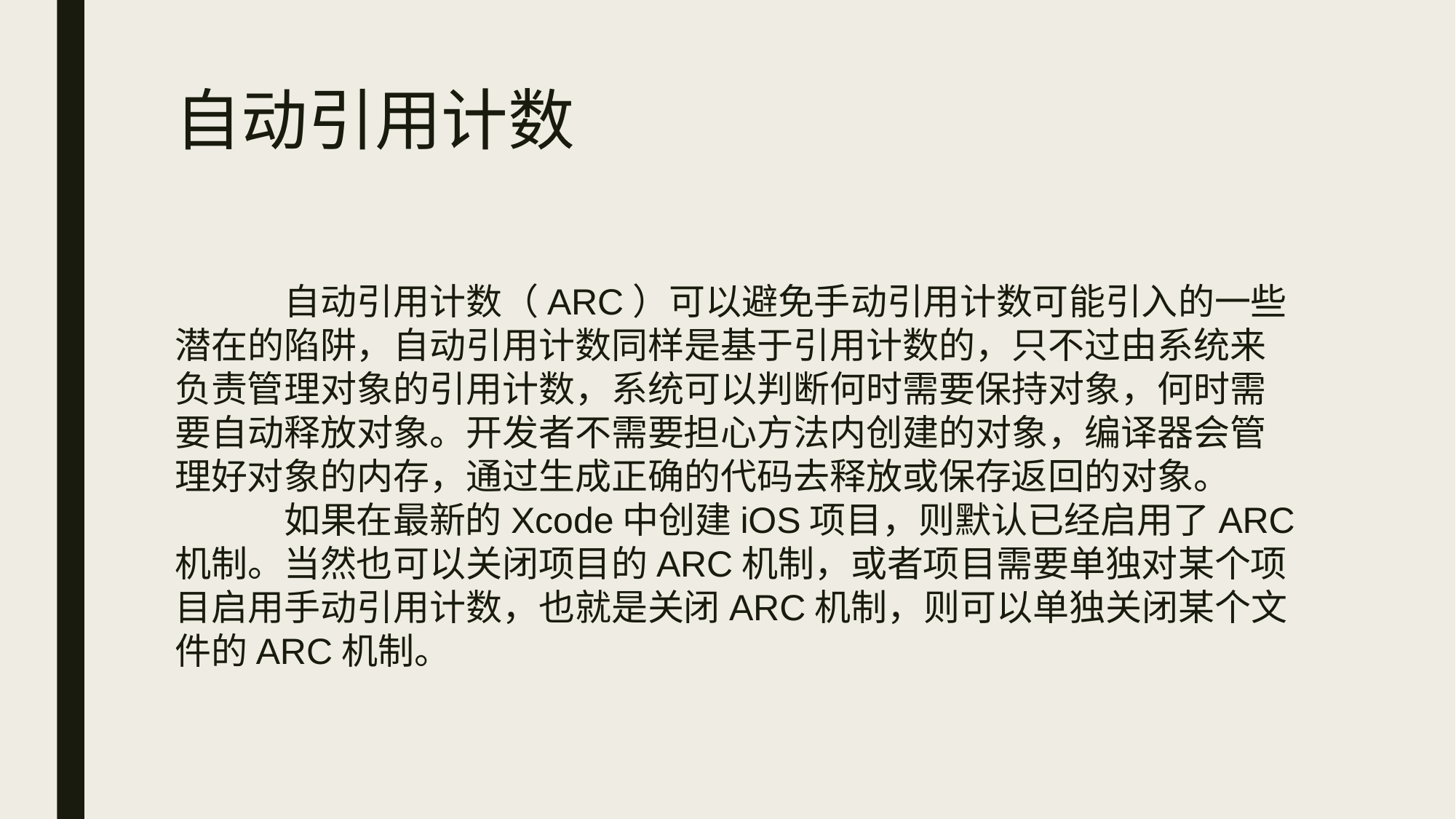

# 自动引用计数
	自动引用计数（ARC）可以避免手动引用计数可能引入的一些潜在的陷阱，自动引用计数同样是基于引用计数的，只不过由系统来负责管理对象的引用计数，系统可以判断何时需要保持对象，何时需要自动释放对象。开发者不需要担心方法内创建的对象，编译器会管理好对象的内存，通过生成正确的代码去释放或保存返回的对象。
	如果在最新的Xcode中创建iOS项目，则默认已经启用了ARC机制。当然也可以关闭项目的ARC机制，或者项目需要单独对某个项目启用手动引用计数，也就是关闭ARC机制，则可以单独关闭某个文件的ARC机制。